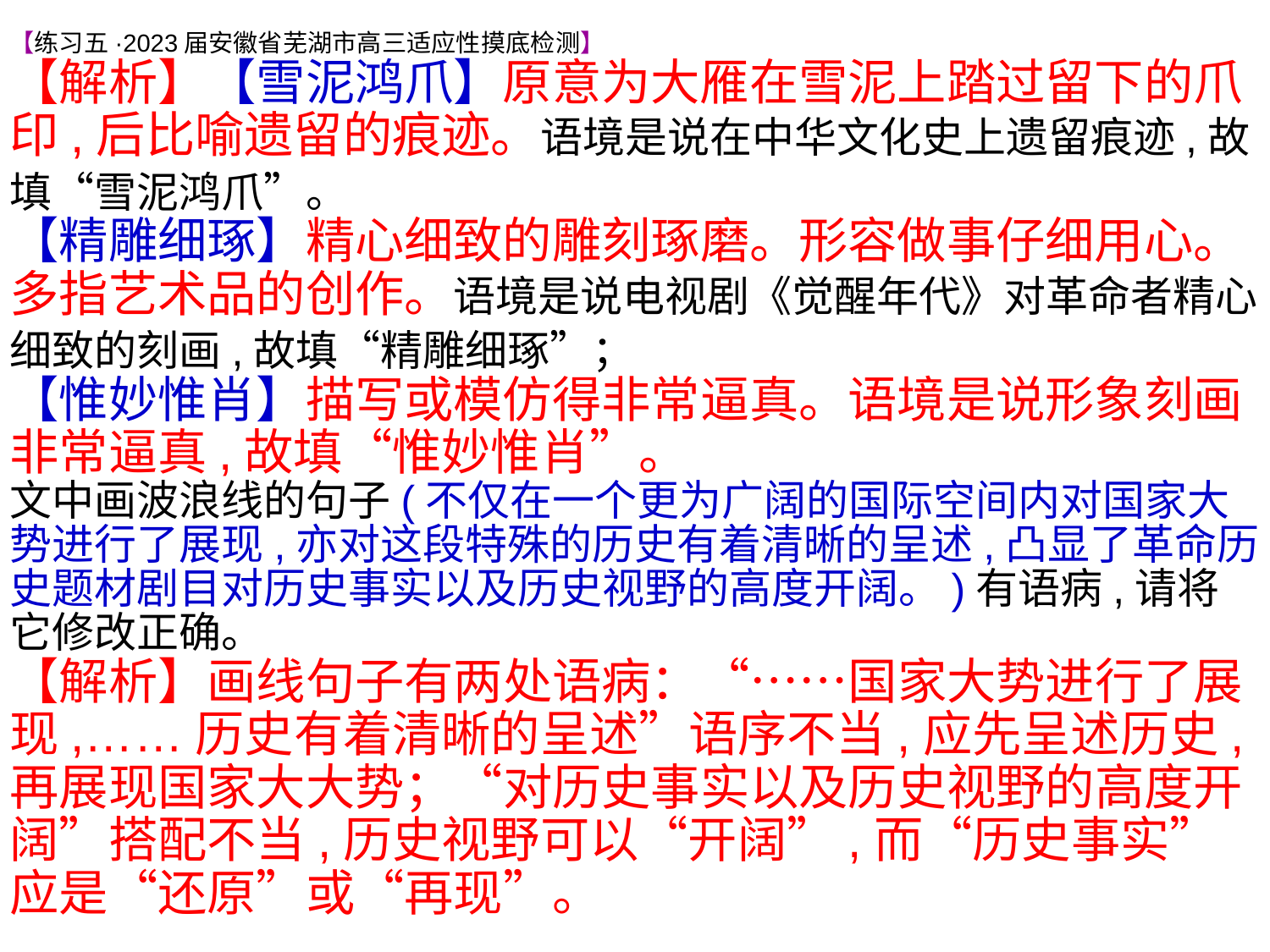

【练习五·2023届安徽省芜湖市高三适应性摸底检测】
【解析】【雪泥鸿爪】原意为大雁在雪泥上踏过留下的爪印,后比喻遗留的痕迹。语境是说在中华文化史上遗留痕迹,故填“雪泥鸿爪”。
【精雕细琢】精心细致的雕刻琢磨。形容做事仔细用心。多指艺术品的创作。语境是说电视剧《觉醒年代》对革命者精心细致的刻画,故填“精雕细琢”；
【惟妙惟肖】描写或模仿得非常逼真。语境是说形象刻画非常逼真,故填“惟妙惟肖”。
文中画波浪线的句子(不仅在一个更为广阔的国际空间内对国家大势进行了展现,亦对这段特殊的历史有着清晰的呈述,凸显了革命历史题材剧目对历史事实以及历史视野的高度开阔。)有语病,请将它修改正确。
【解析】画线句子有两处语病：“……国家大势进行了展现,……历史有着清晰的呈述”语序不当,应先呈述历史,再展现国家大大势；“对历史事实以及历史视野的高度开阔”搭配不当,历史视野可以“开阔”,而“历史事实”应是“还原”或“再现”。